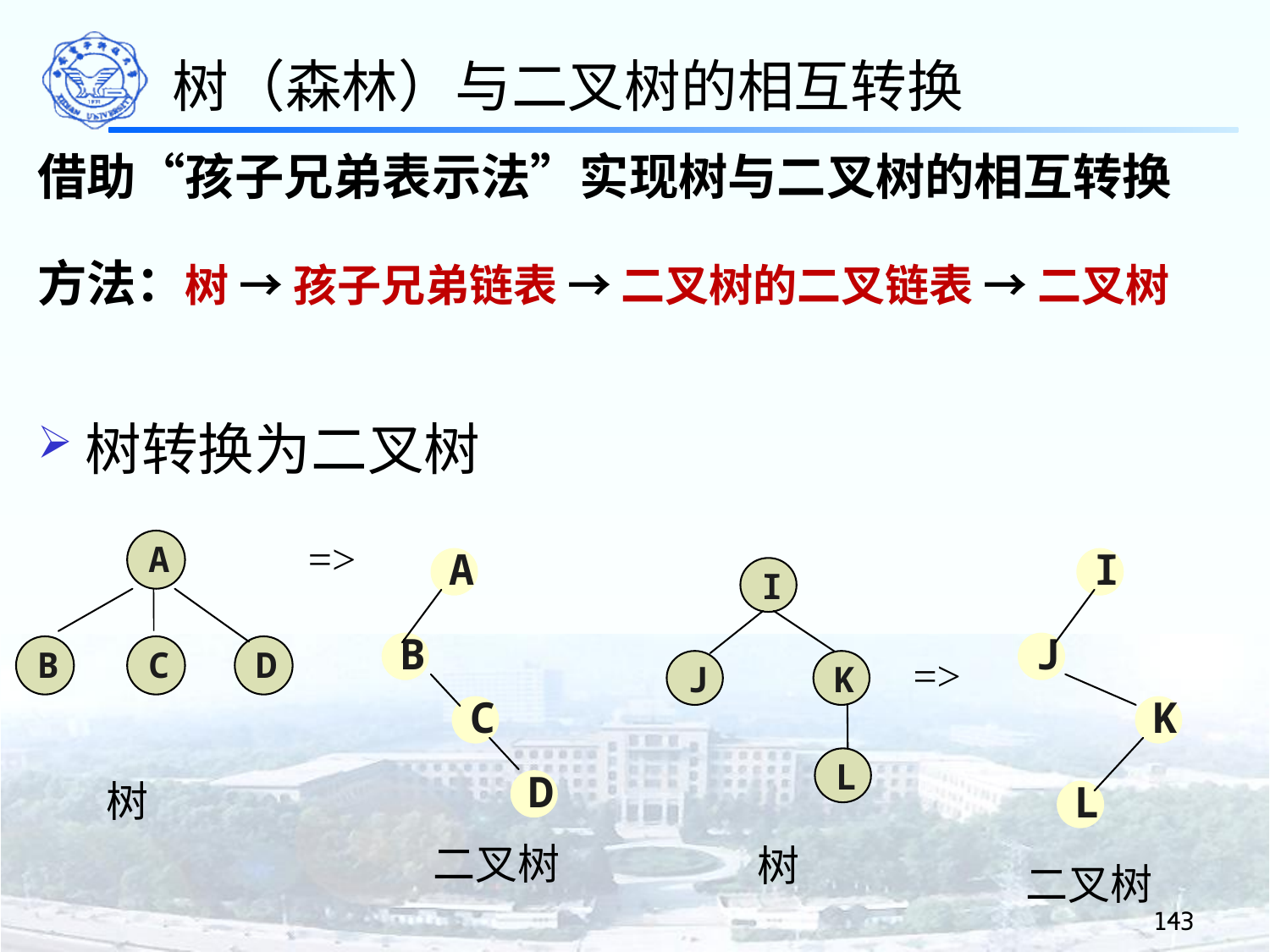

树（森林）与二叉树的相互转换
借助“孩子兄弟表示法”实现树与二叉树的相互转换

方法：树 → 孩子兄弟链表 → 二叉树的二叉链表 → 二叉树
树转换为二叉树
=>

A

B

C

D
树
 A

 I

I

J

K

L
树

 B

 J

=>

 C

 K

 D

 L

二叉树
二叉树
143